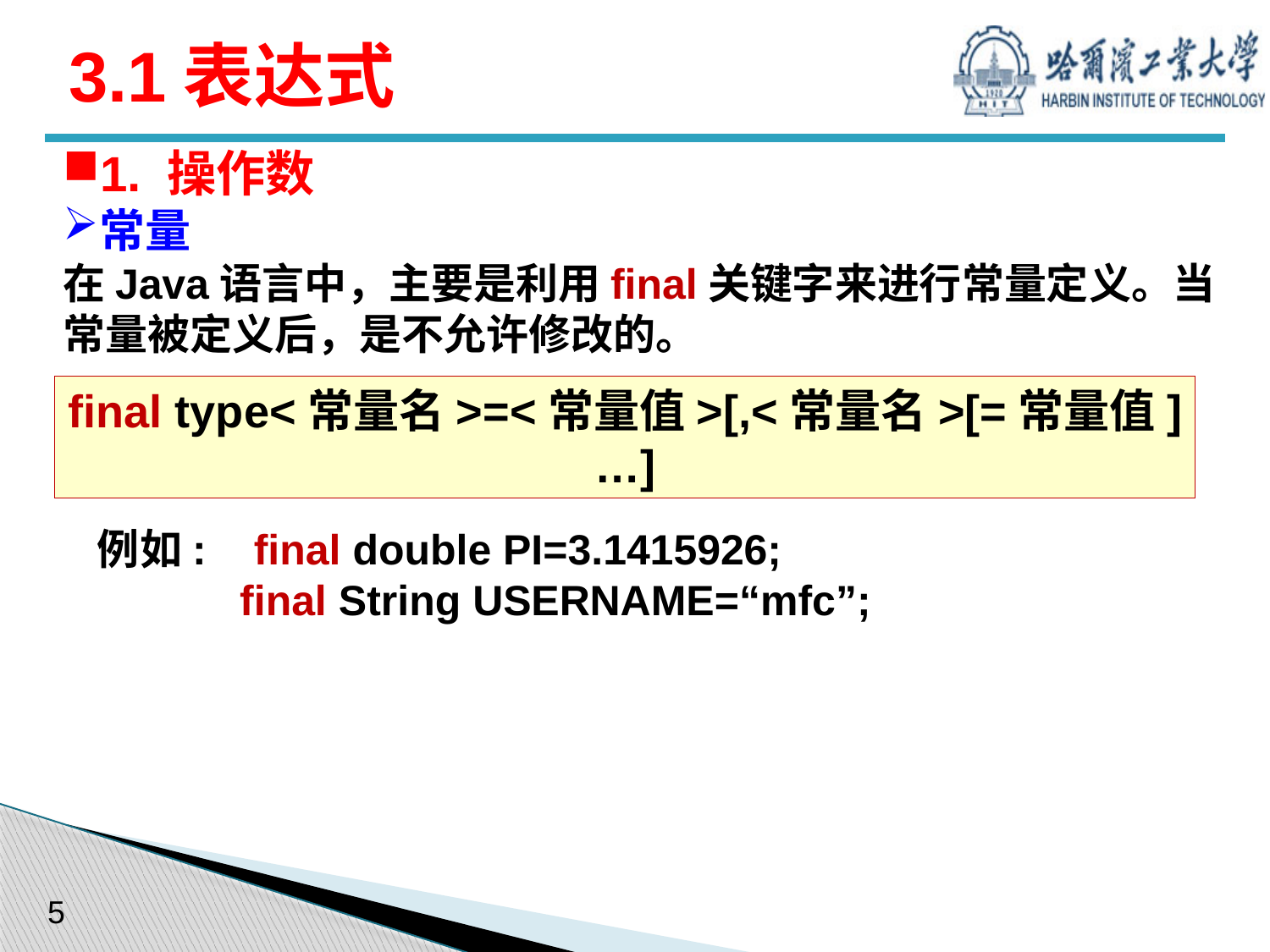

# 3.1表达式
1. 操作数
常量
在Java语言中，主要是利用final关键字来进行常量定义。当常量被定义后，是不允许修改的。
final type<常量名>=<常量值>[,<常量名>[=常量值]…]
例如:    final double PI=3.1415926;
            final String USERNAME=“mfc”;